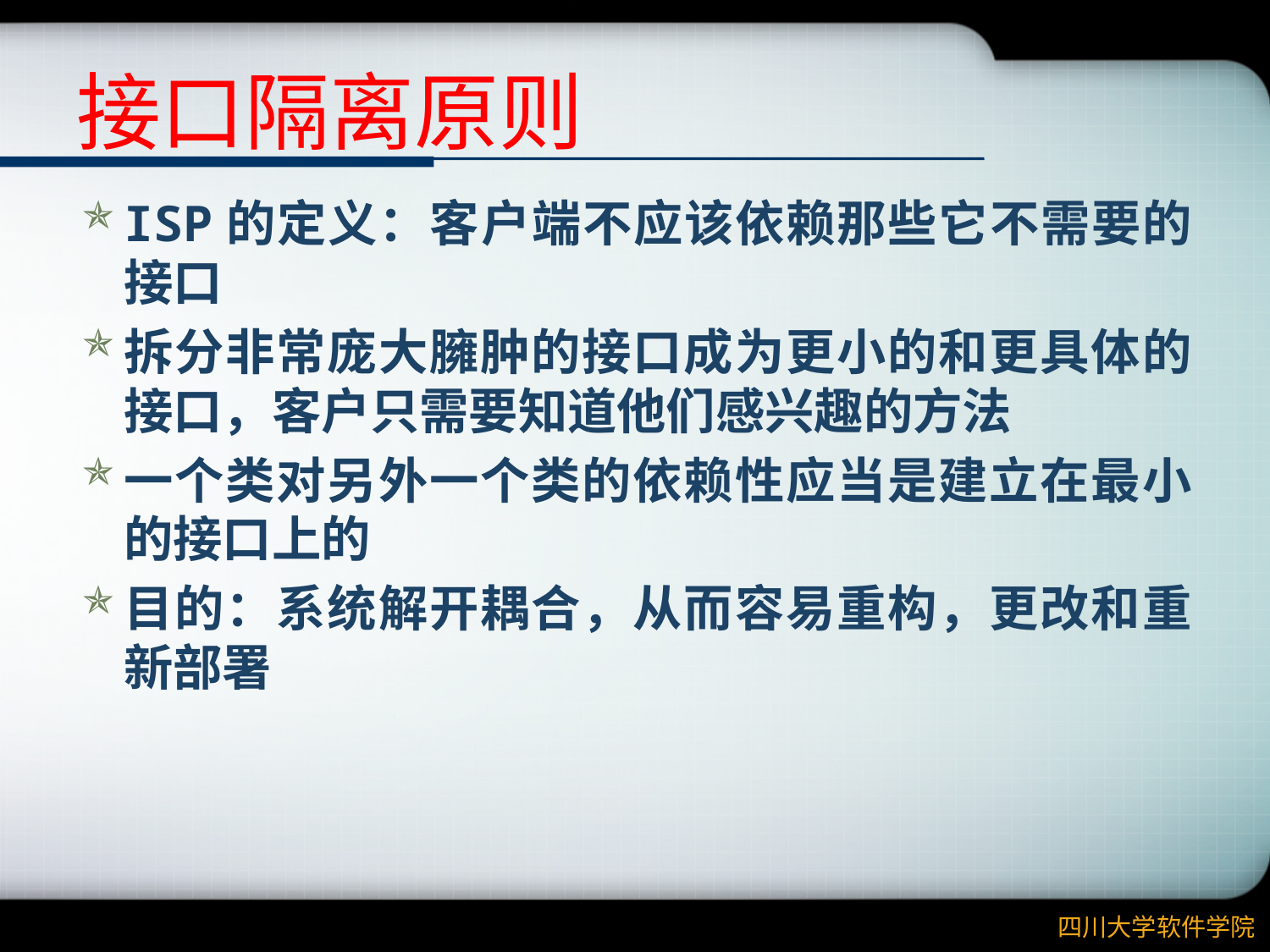

# 接口隔离原则
ISP的定义：客户端不应该依赖那些它不需要的接口
拆分非常庞大臃肿的接口成为更小的和更具体的接口，客户只需要知道他们感兴趣的方法
一个类对另外一个类的依赖性应当是建立在最小的接口上的
目的：系统解开耦合，从而容易重构，更改和重新部署